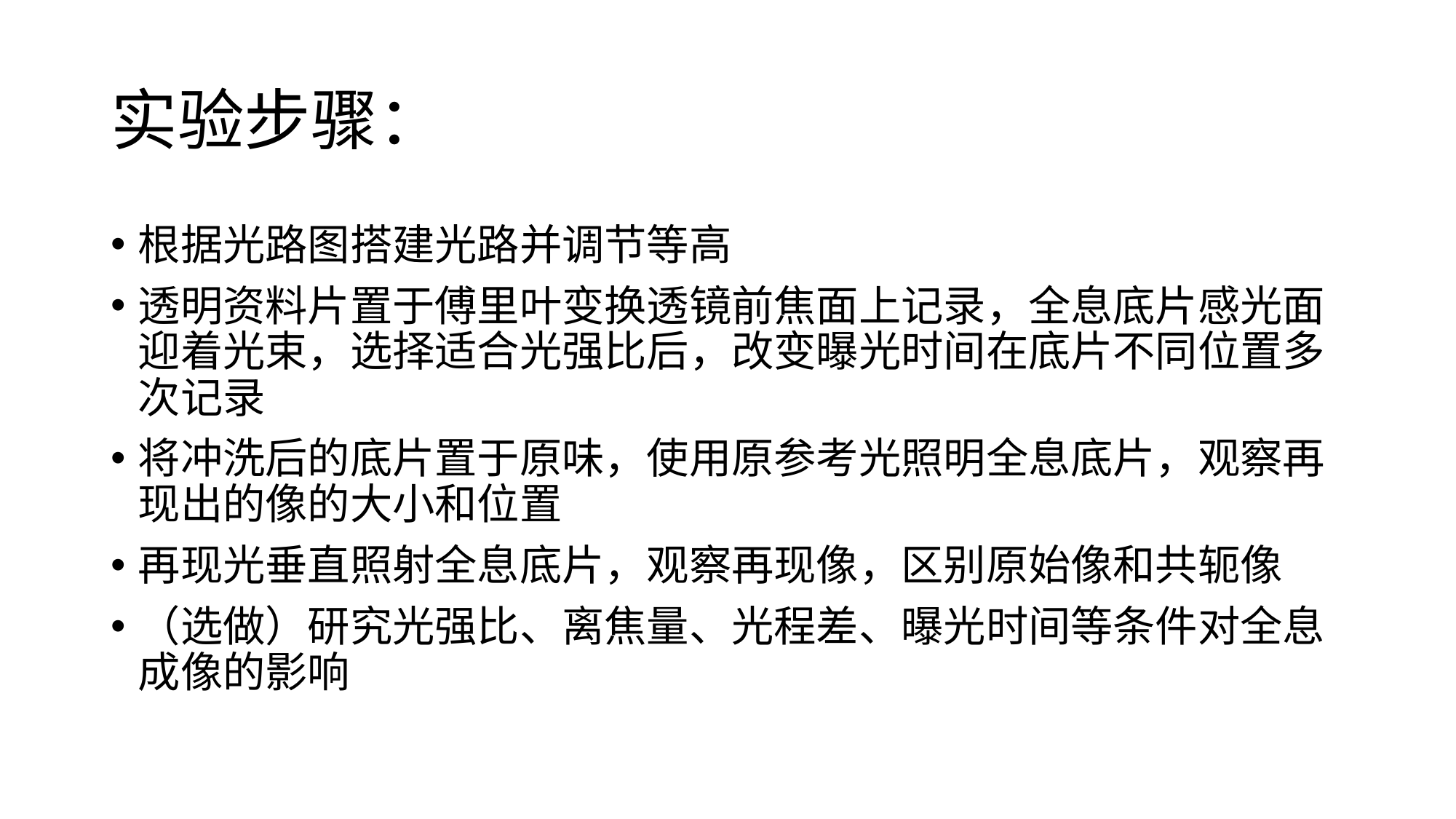

# 实验步骤：
根据光路图搭建光路并调节等高
透明资料片置于傅里叶变换透镜前焦面上记录，全息底片感光面迎着光束，选择适合光强比后，改变曝光时间在底片不同位置多次记录
将冲洗后的底片置于原味，使用原参考光照明全息底片，观察再现出的像的大小和位置
再现光垂直照射全息底片，观察再现像，区别原始像和共轭像
（选做）研究光强比、离焦量、光程差、曝光时间等条件对全息成像的影响